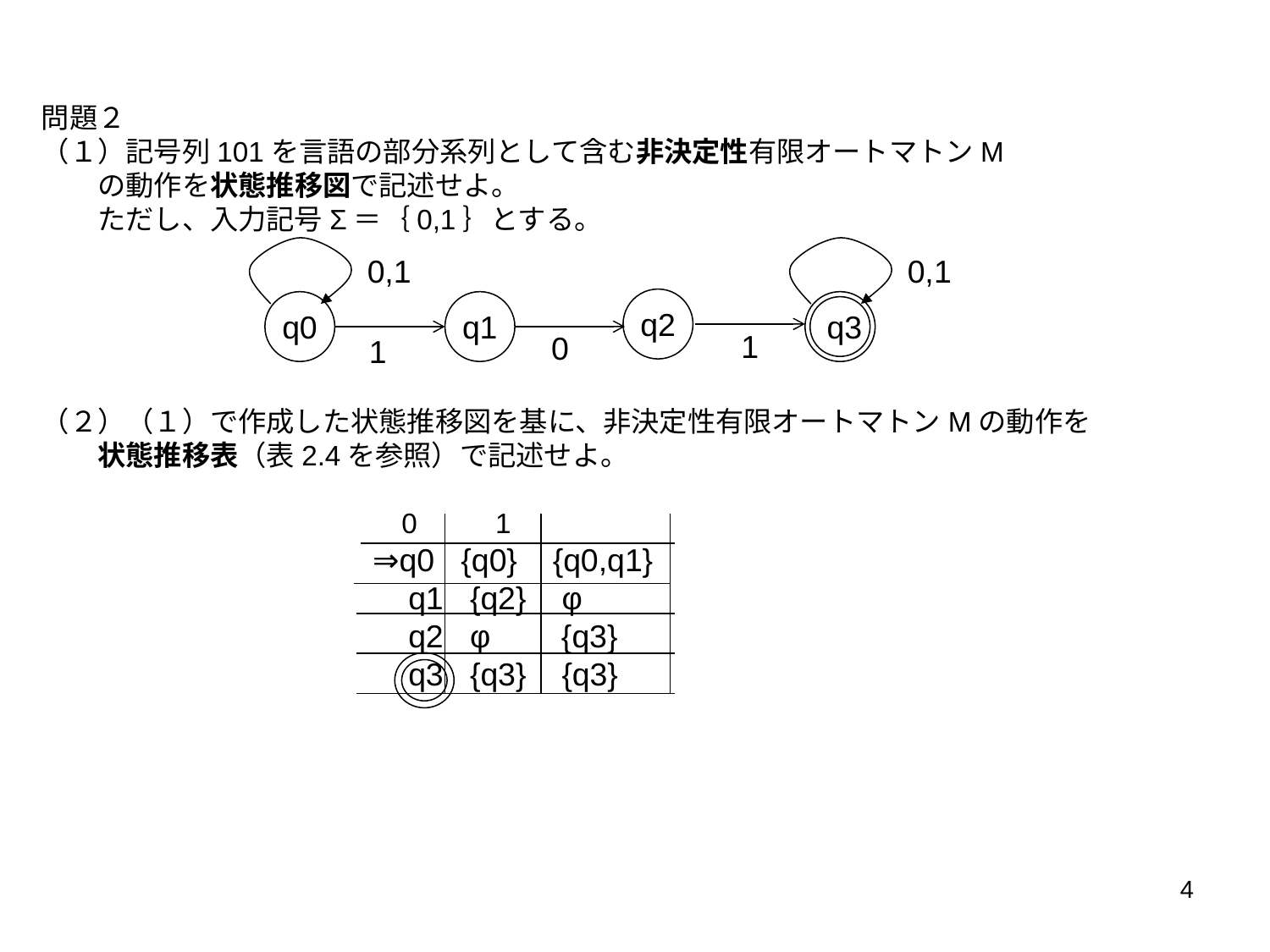

問題２
（１）記号列101を言語の部分系列として含む非決定性有限オートマトンM
　　の動作を状態推移図で記述せよ。
　　ただし、入力記号Σ＝｛0,1｝とする。

（２）（１）で作成した状態推移図を基に、非決定性有限オートマトンMの動作を
　　状態推移表（表2.4を参照）で記述せよ。

                                              0          1

0,1
0,1

q2
q0
q1
q3
1
0
1
⇒q0   {q0}    {q0,q1}
    q1   {q2}    φ
    q2   φ        {q3}
    q3   {q3}    {q3}

4